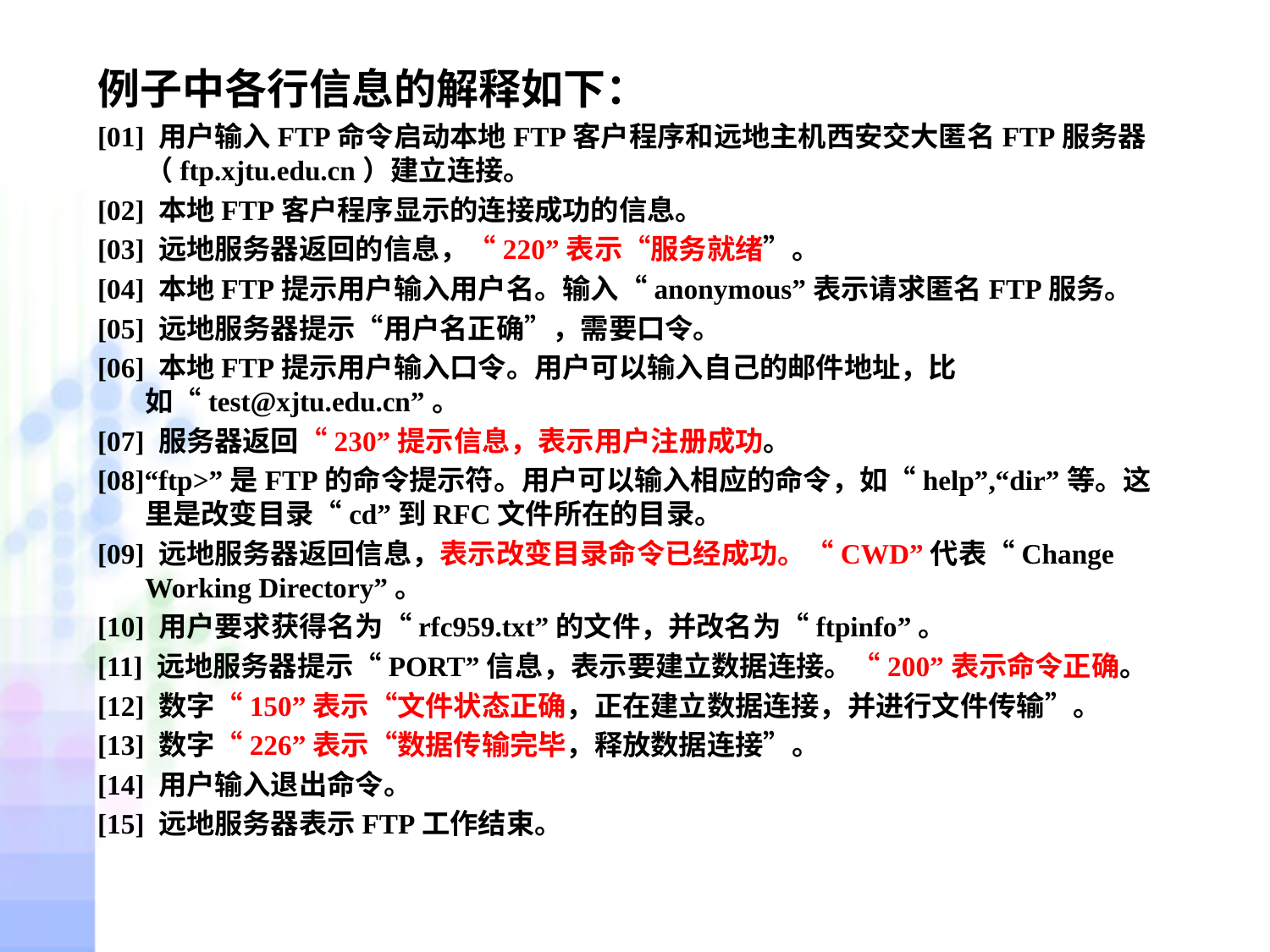

例子中各行信息的解释如下：
[01] 用户输入FTP命令启动本地FTP客户程序和远地主机西安交大匿名FTP服务器（ftp.xjtu.edu.cn）建立连接。
[02] 本地FTP客户程序显示的连接成功的信息。
[03] 远地服务器返回的信息，“220”表示“服务就绪”。
[04] 本地FTP提示用户输入用户名。输入“anonymous”表示请求匿名FTP服务。
[05] 远地服务器提示“用户名正确”，需要口令。
[06] 本地FTP提示用户输入口令。用户可以输入自己的邮件地址，比如“test@xjtu.edu.cn”。
[07] 服务器返回“230”提示信息，表示用户注册成功。
[08]“ftp>”是FTP的命令提示符。用户可以输入相应的命令，如“help”,“dir”等。这里是改变目录“cd”到RFC文件所在的目录。
[09] 远地服务器返回信息，表示改变目录命令已经成功。“CWD”代表“Change Working Directory”。
[10] 用户要求获得名为“rfc959.txt”的文件，并改名为“ftpinfo”。
[11] 远地服务器提示“PORT”信息，表示要建立数据连接。“200”表示命令正确。
[12] 数字“150”表示“文件状态正确，正在建立数据连接，并进行文件传输”。
[13] 数字“226”表示“数据传输完毕，释放数据连接”。
[14] 用户输入退出命令。
[15] 远地服务器表示FTP工作结束。